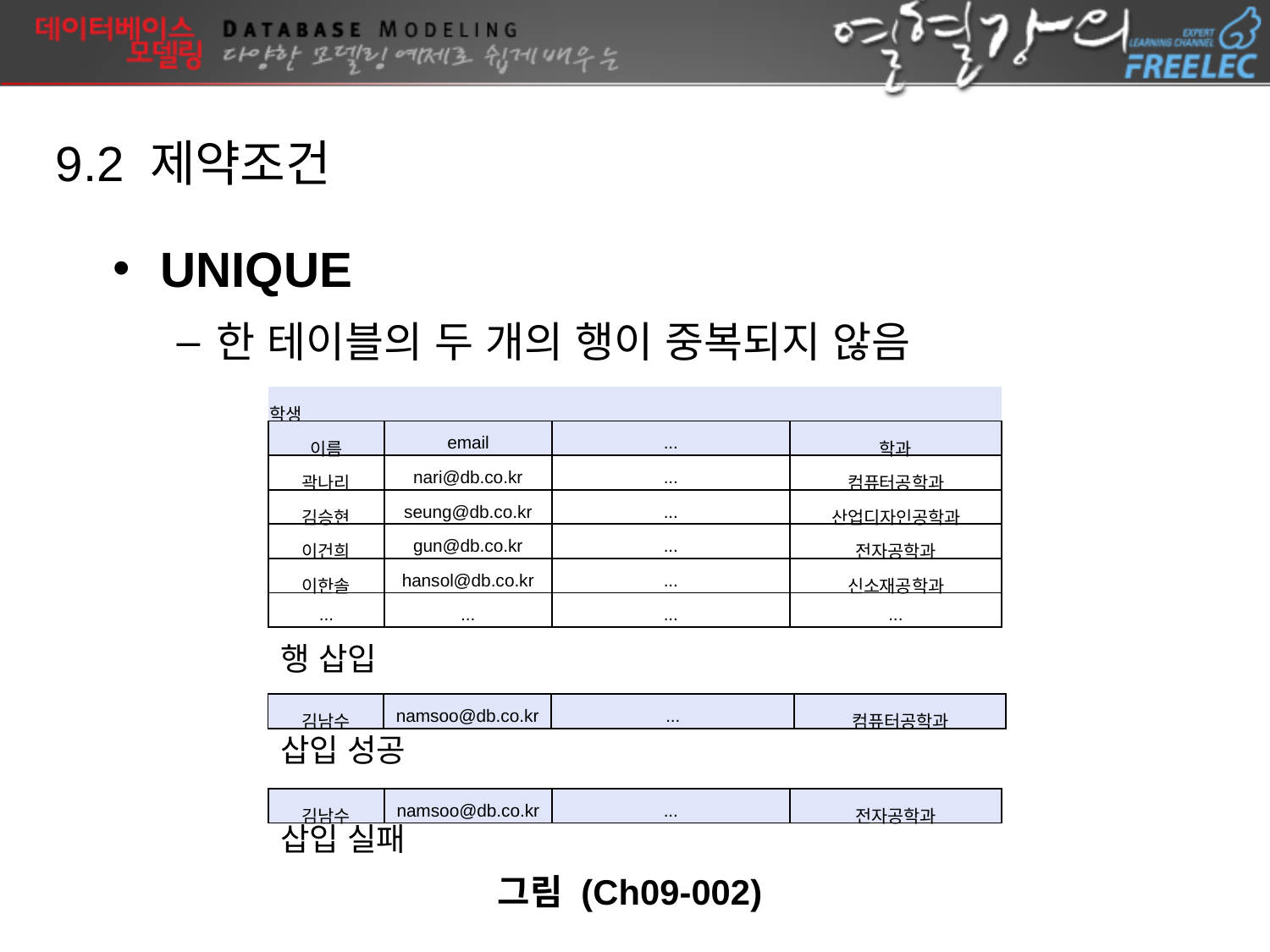

9.2 제약조건
UNIQUE
한 테이블의 두 개의 행이 중복되지 않음
| 학생 |  |  |  |
| --- | --- | --- | --- |
| 이름 | email | ... | 학과 |
| 곽나리 | nari@db.co.kr | ... | 컴퓨터공학과 |
| 김승현 | seung@db.co.kr | ... | 산업디자인공학과 |
| 이건희 | gun@db.co.kr | ... | 전자공학과 |
| 이한솔 | hansol@db.co.kr | ... | 신소재공학과 |
| ... | ... | ... | ... |
행 삽입
| 김남수 | namsoo@db.co.kr | ... | 컴퓨터공학과 |
| --- | --- | --- | --- |
삽입 성공
| 김남수 | namsoo@db.co.kr | ... | 전자공학과 |
| --- | --- | --- | --- |
삽입 실패
그림 (Ch09-002)